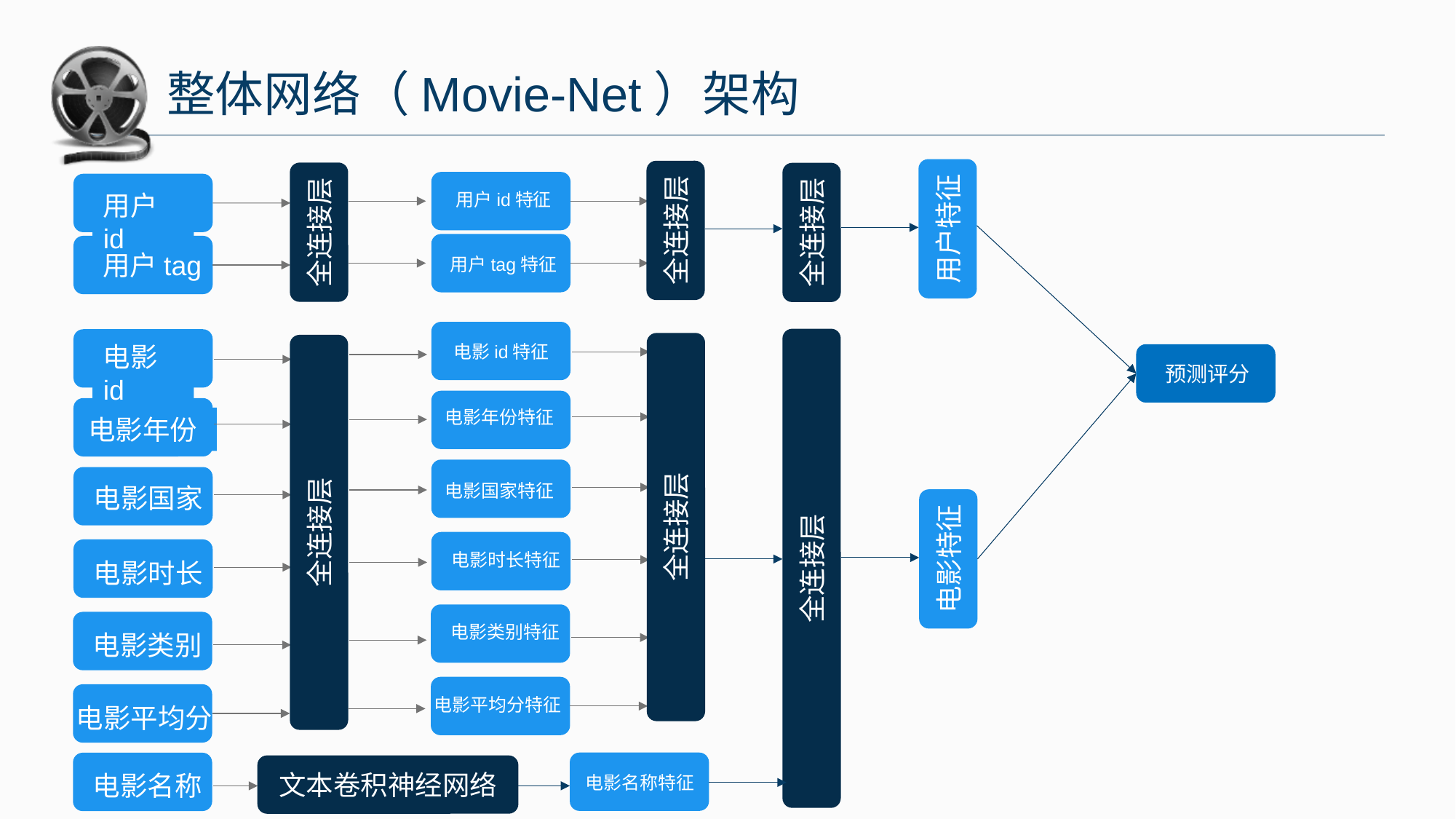

整体网络（Movie-Net）架构

用户id
用户id特征
用户特征
全连接层
全连接层
全连接层

用户tag
用户tag特征

电影id
电影id特征

预测评分

电影年份特征
电影年份

电影国家特征
电影国家
全连接层
全连接层
电影特征

电影时长特征
全连接层

电影时长

电影类别特征

电影类别

电影平均分特征

电影平均分

电影名称特征

电影名称
文本卷积神经网络